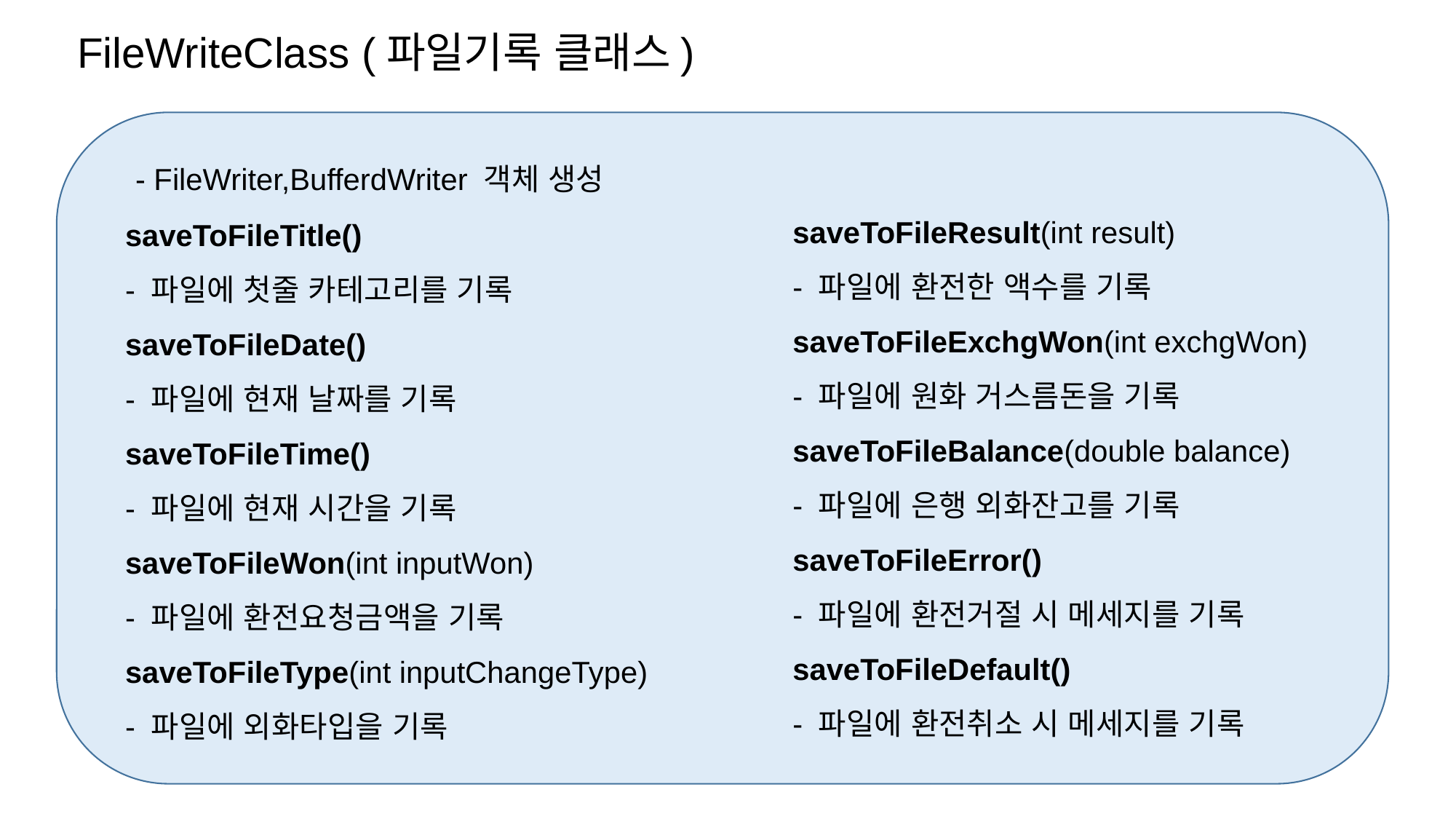

FileWriteClass (파일기록 클래스)

 - FileWriter,BufferdWriter 객체 생성
saveToFileTitle()
- 파일에 첫줄 카테고리를 기록
saveToFileDate()
- 파일에 현재 날짜를 기록
saveToFileTime()
- 파일에 현재 시간을 기록
saveToFileWon(int inputWon)
- 파일에 환전요청금액을 기록
saveToFileType(int inputChangeType)
- 파일에 외화타입을 기록
saveToFileResult(int result)
- 파일에 환전한 액수를 기록
saveToFileExchgWon(int exchgWon)
- 파일에 원화 거스름돈을 기록
saveToFileBalance(double balance)
- 파일에 은행 외화잔고를 기록
saveToFileError()
- 파일에 환전거절 시 메세지를 기록
saveToFileDefault()
- 파일에 환전취소 시 메세지를 기록